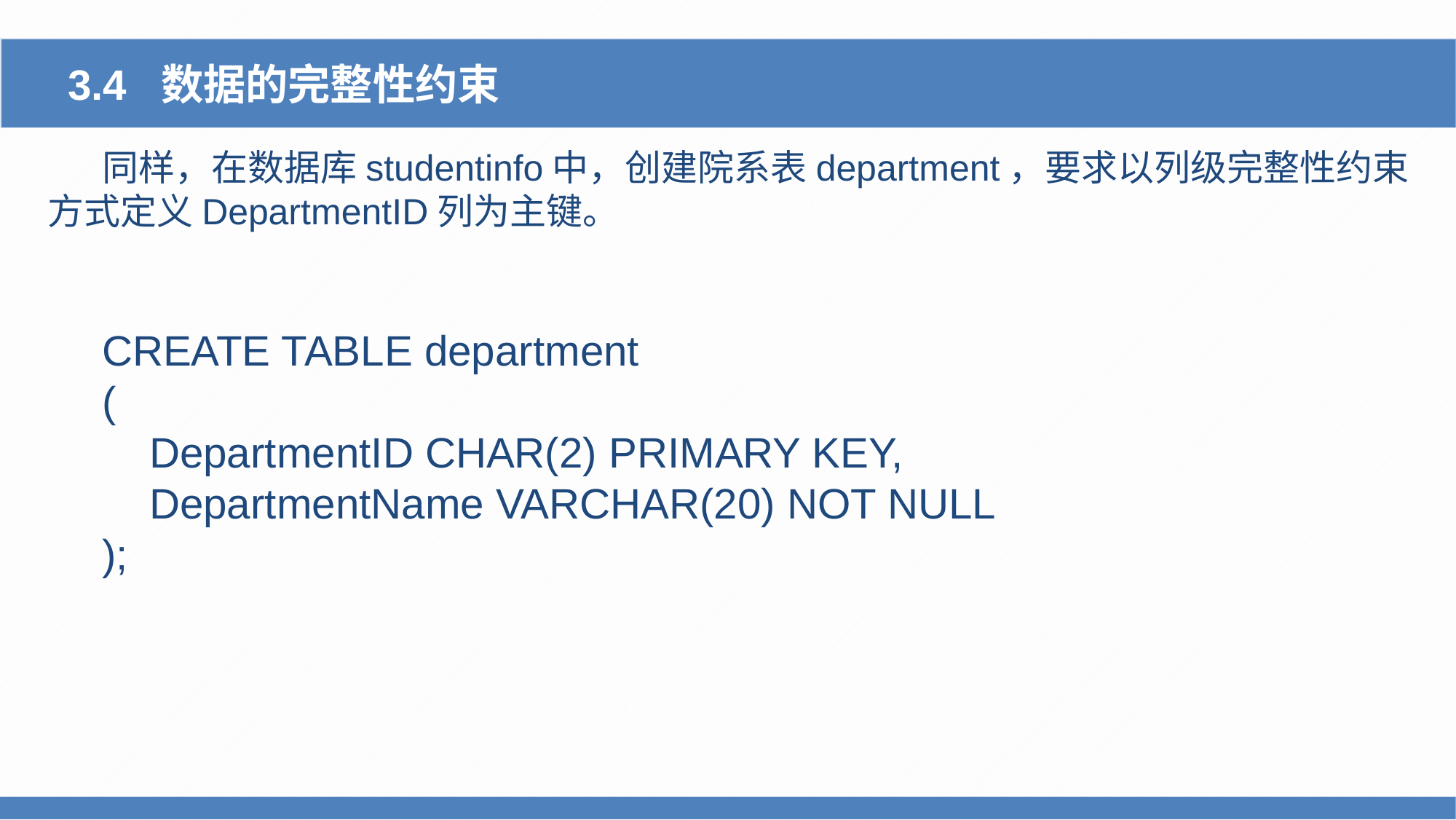

3.4  数据的完整性约束
同样，在数据库studentinfo中，创建院系表department，要求以列级完整性约束方式定义DepartmentID列为主键。

CREATE TABLE department
(
    DepartmentID CHAR(2) PRIMARY KEY,
    DepartmentName VARCHAR(20) NOT NULL
);